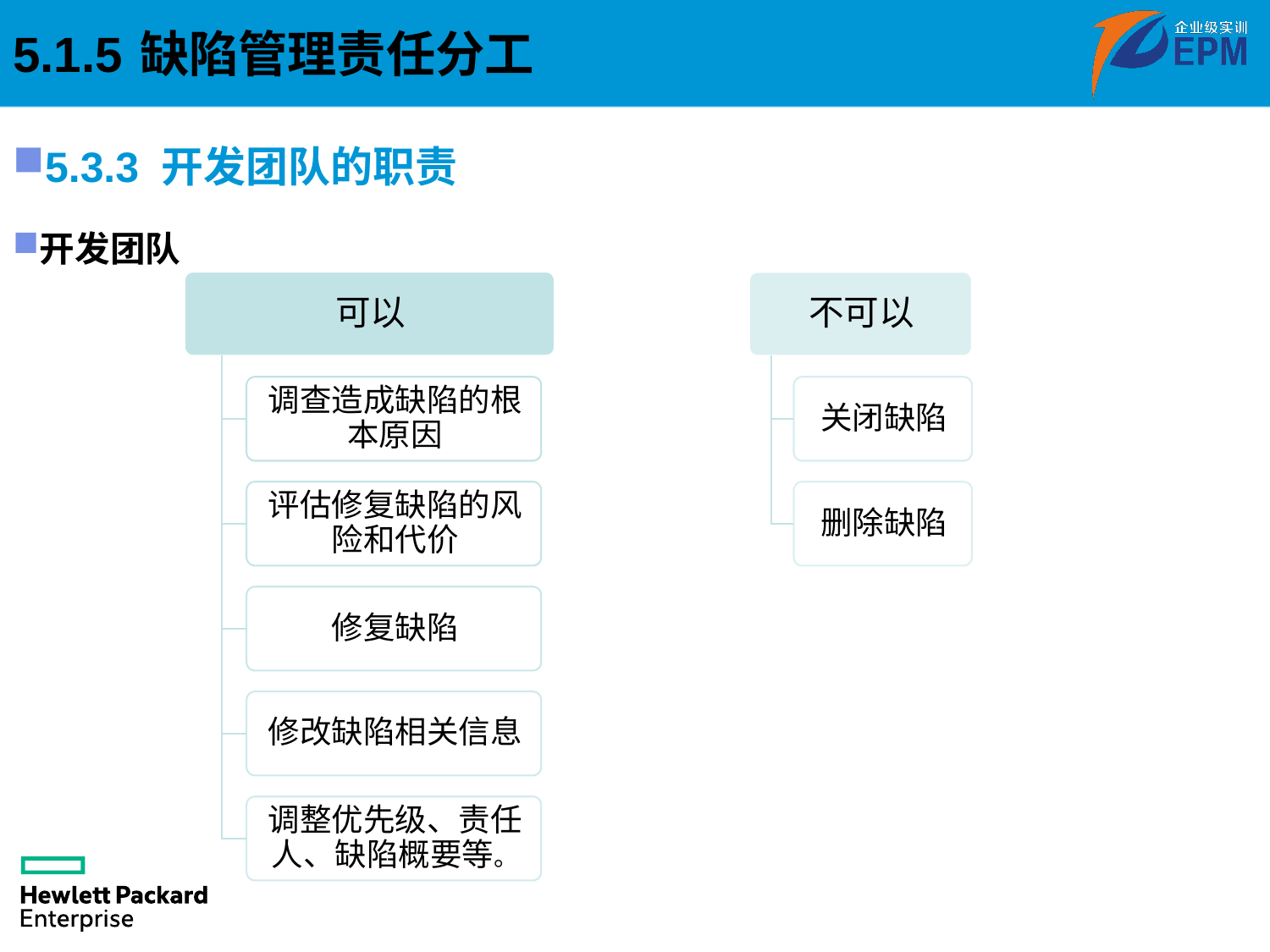

# 5.1.5	缺陷管理责任分工
5.3.3 开发团队的职责
开发团队
可以
调查造成缺陷的根本原因
评估修复缺陷的风险和代价
修复缺陷
修改缺陷相关信息
调整优先级、责任人、缺陷概要等。
不可以
关闭缺陷
删除缺陷